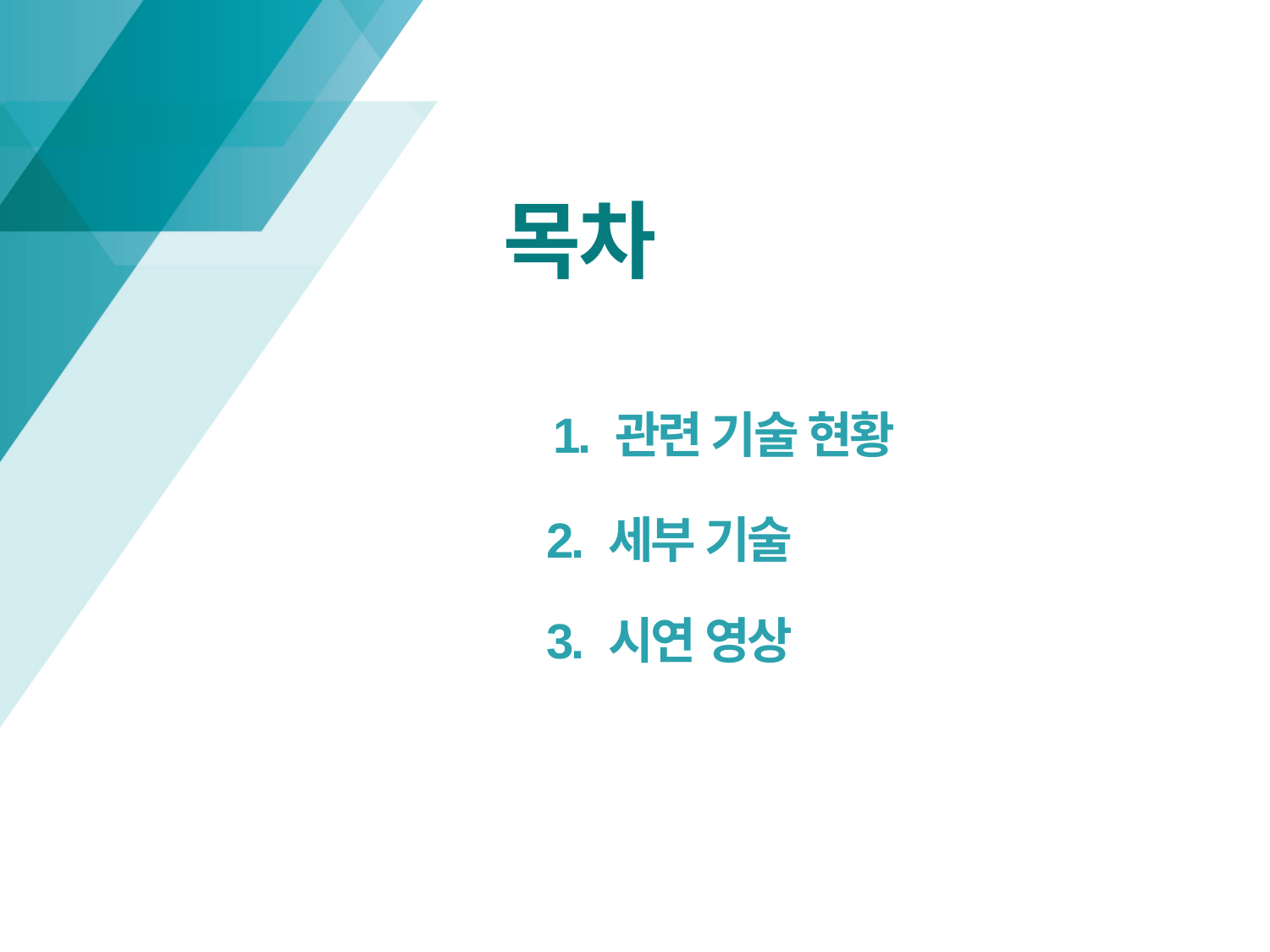

목차
1. 관련 기술 현황
2. 세부 기술
3. 시연 영상